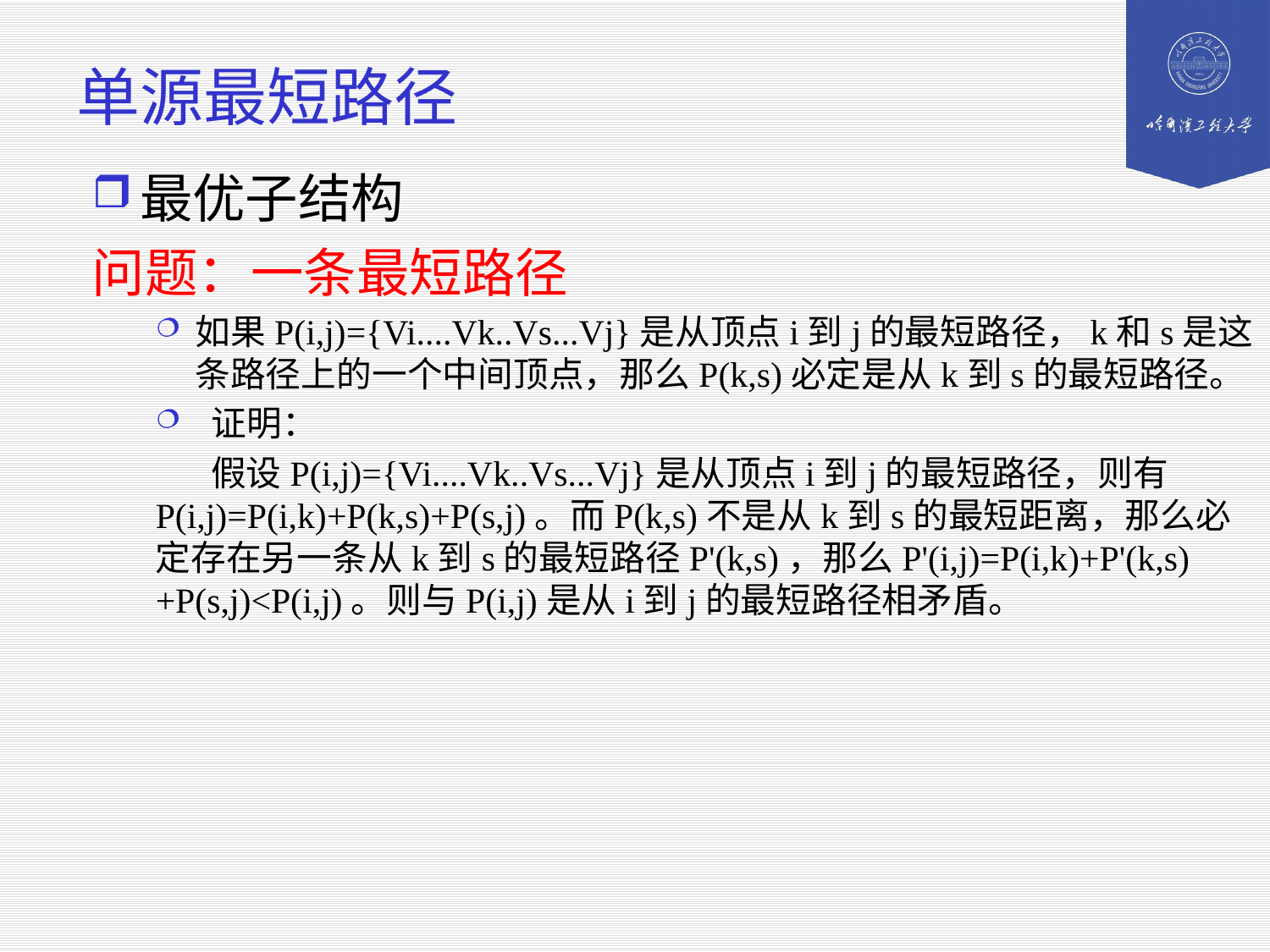

# 单源最短路径
最优子结构
问题：一条最短路径
如果P(i,j)={Vi....Vk..Vs...Vj}是从顶点i到j的最短路径，k和s是这条路径上的一个中间顶点，那么P(k,s)必定是从k到s的最短路径。
 证明：
      假设P(i,j)={Vi....Vk..Vs...Vj}是从顶点i到j的最短路径，则有P(i,j)=P(i,k)+P(k,s)+P(s,j)。而P(k,s)不是从k到s的最短距离，那么必定存在另一条从k到s的最短路径P'(k,s)，那么P'(i,j)=P(i,k)+P'(k,s)+P(s,j)<P(i,j)。则与P(i,j)是从i到j的最短路径相矛盾。